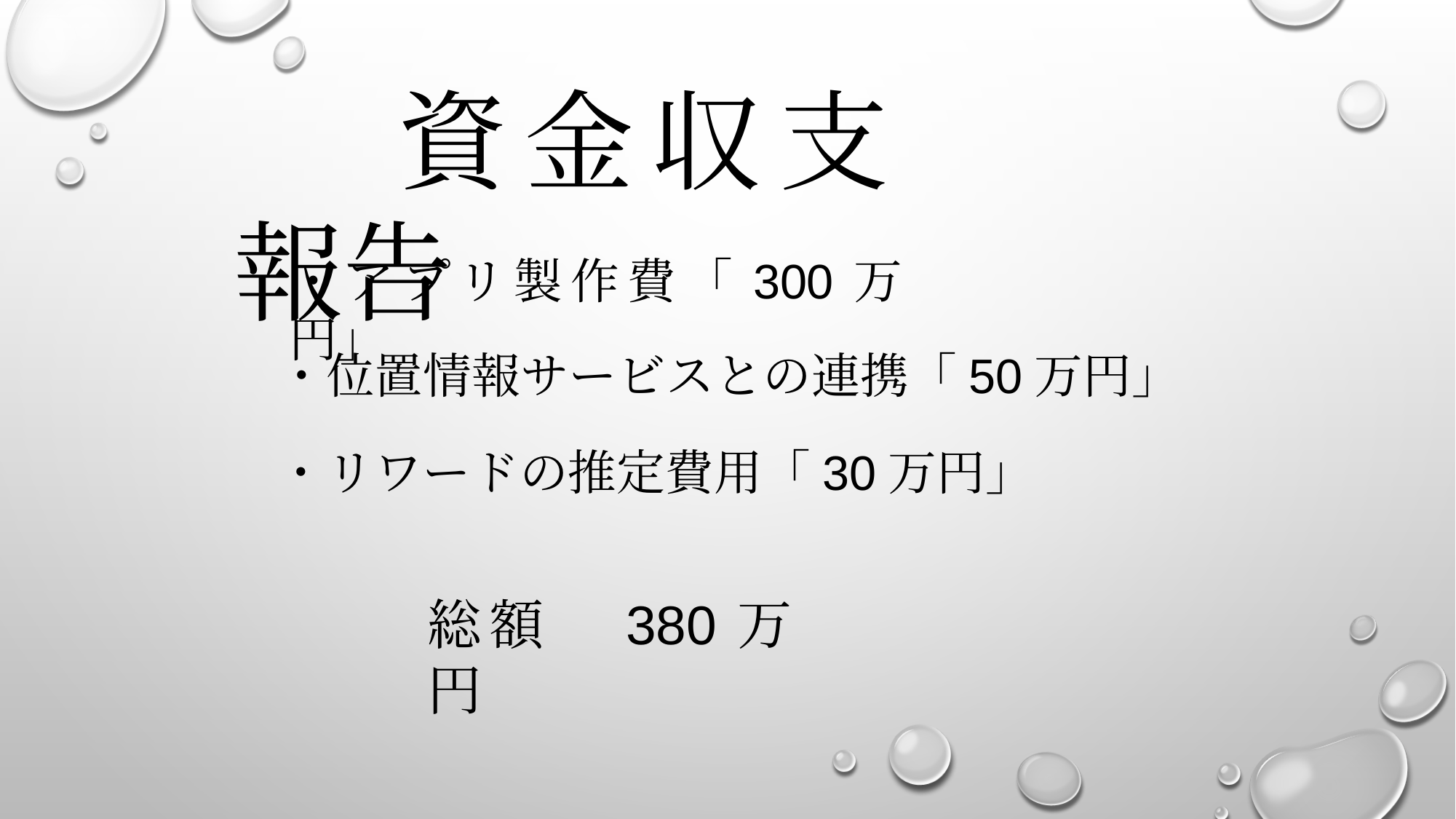

資金収支報告
・アプリ製作費「300万円」

・位置情報サービスとの連携「50万円」

・リワードの推定費用「30万円」

総額　380万円